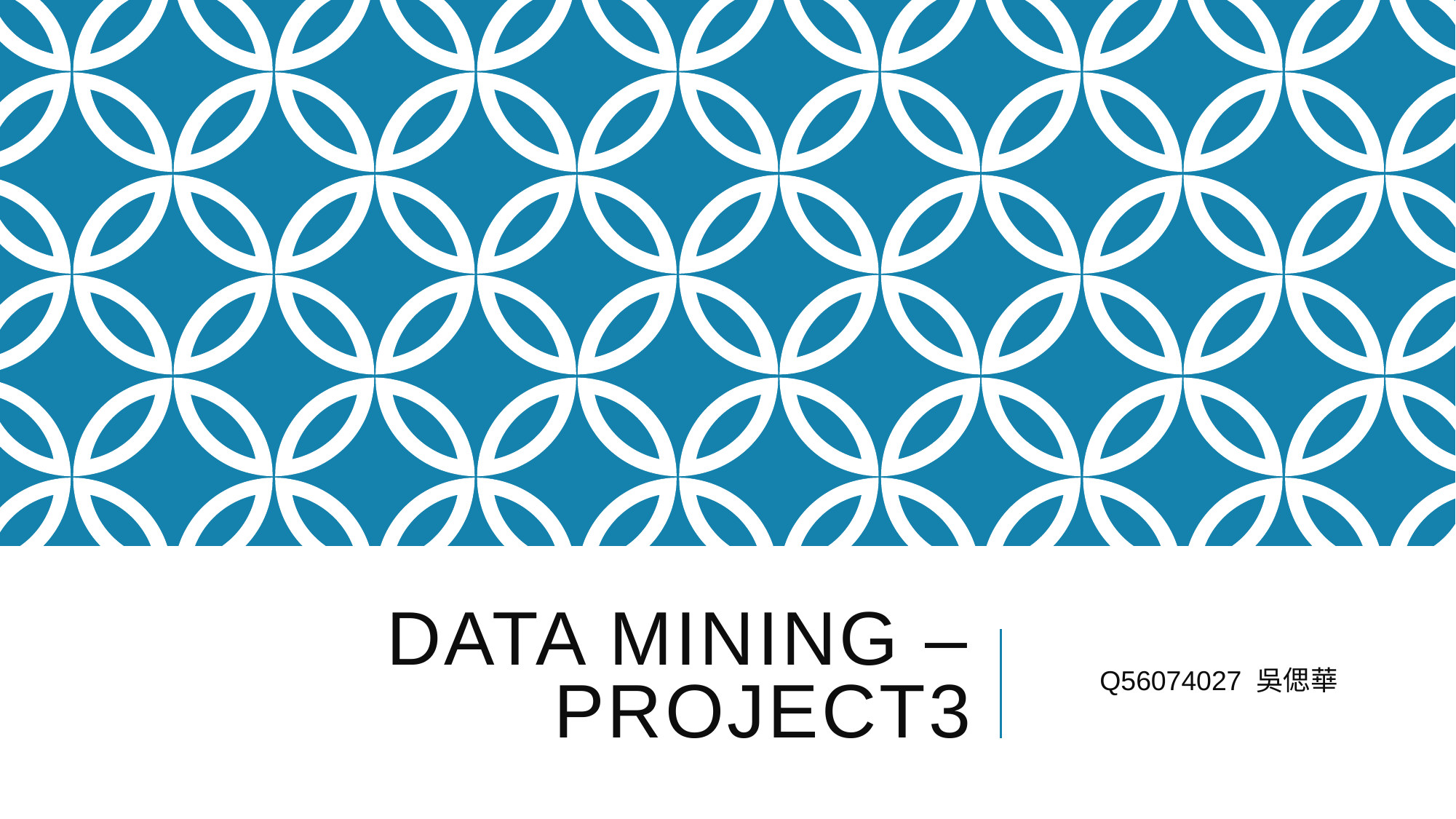

# Data mining – project3
Q56074027 吳偲華